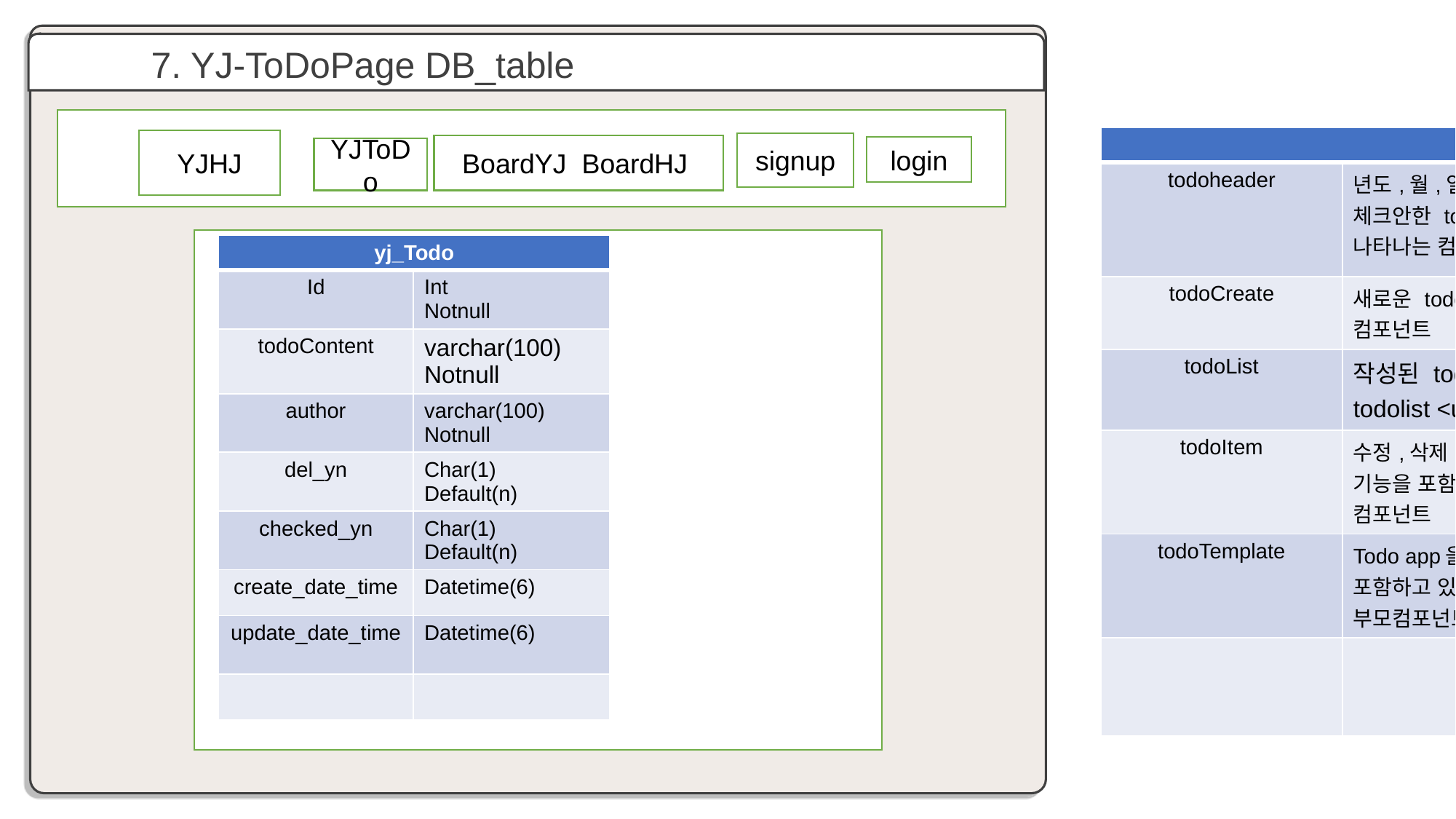

7. YJ-ToDoPage DB_table

YJHJ
BoardYJ  BoardHJ
|  |  |
| --- | --- |
| todoheader | 년도,월,일, 요일과 체크안한 todoitem의 개수가 나타나는 컴포넌트 |
| todoCreate | 새로운 todoitem을 등록하는 컴포넌트 |
| todoList | 작성된 todoItem이 담겨지는 todolist <ul> 컴포넌트 |
| todoItem | 수정,삭제 , 완료한목록 체크 기능을 포함한 추가된 todo <li> 컴포넌트 |
| todoTemplate | Todo app을 이루는 기능 컴포넌트를 포함하고 있는 가장 큰 베이스 부모컴포넌트 |
|  |  |
signup
login
YJToDo

| yj\_Todo |  |
| --- | --- |
| Id | Int Notnull |
| todoContent | varchar(100) Notnull |
| author | varchar(100) Notnull |
| del\_yn | Char(1) Default(n) |
| checked\_yn | Char(1) Default(n) |
| create\_date\_time | Datetime(6) |
| update\_date\_time | Datetime(6) |
|  |  |